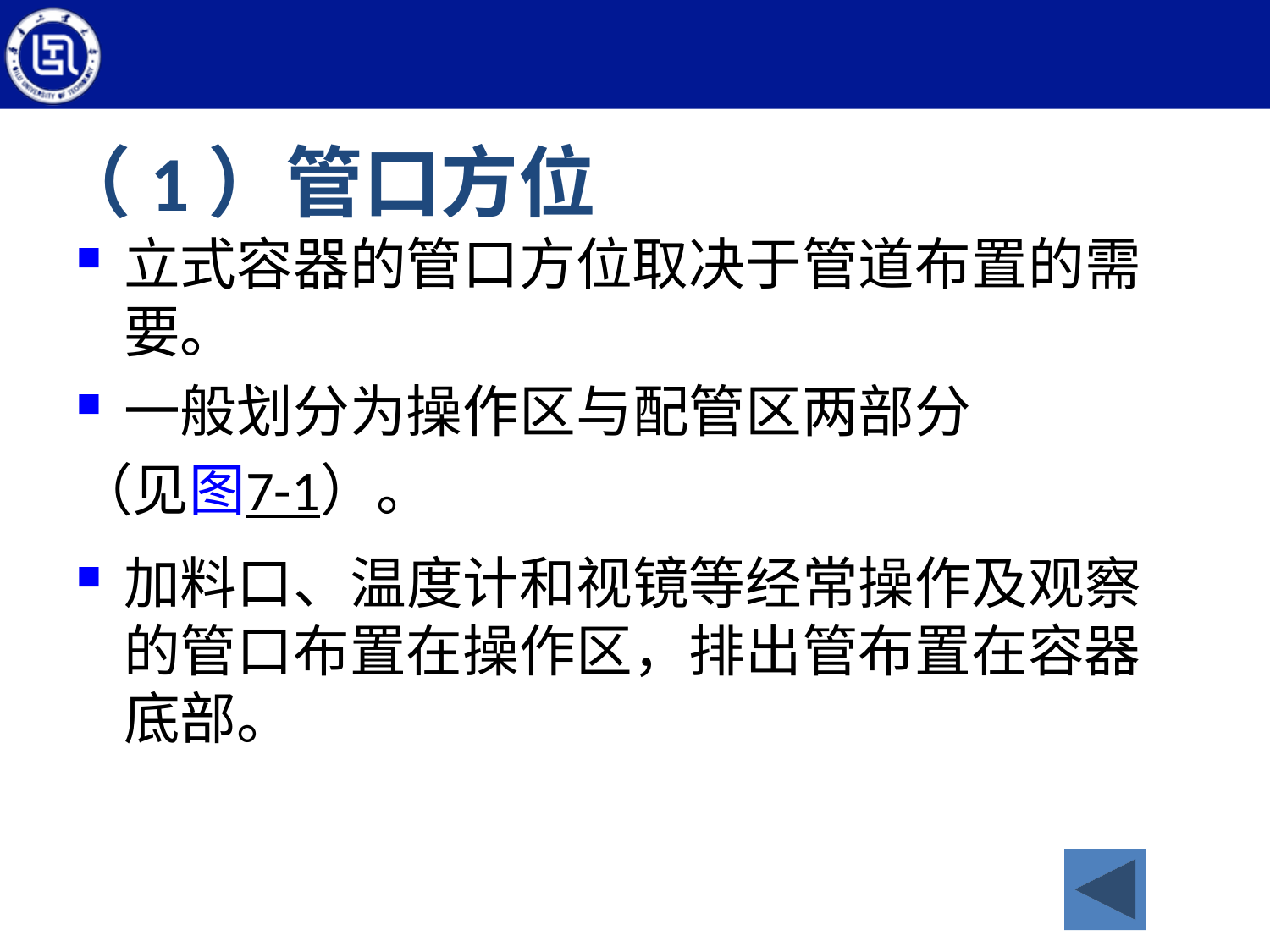

# （1）管口方位
立式容器的管口方位取决于管道布置的需要。
一般划分为操作区与配管区两部分
（见图7-1）。
加料口、温度计和视镜等经常操作及观察的管口布置在操作区，排出管布置在容器底部。